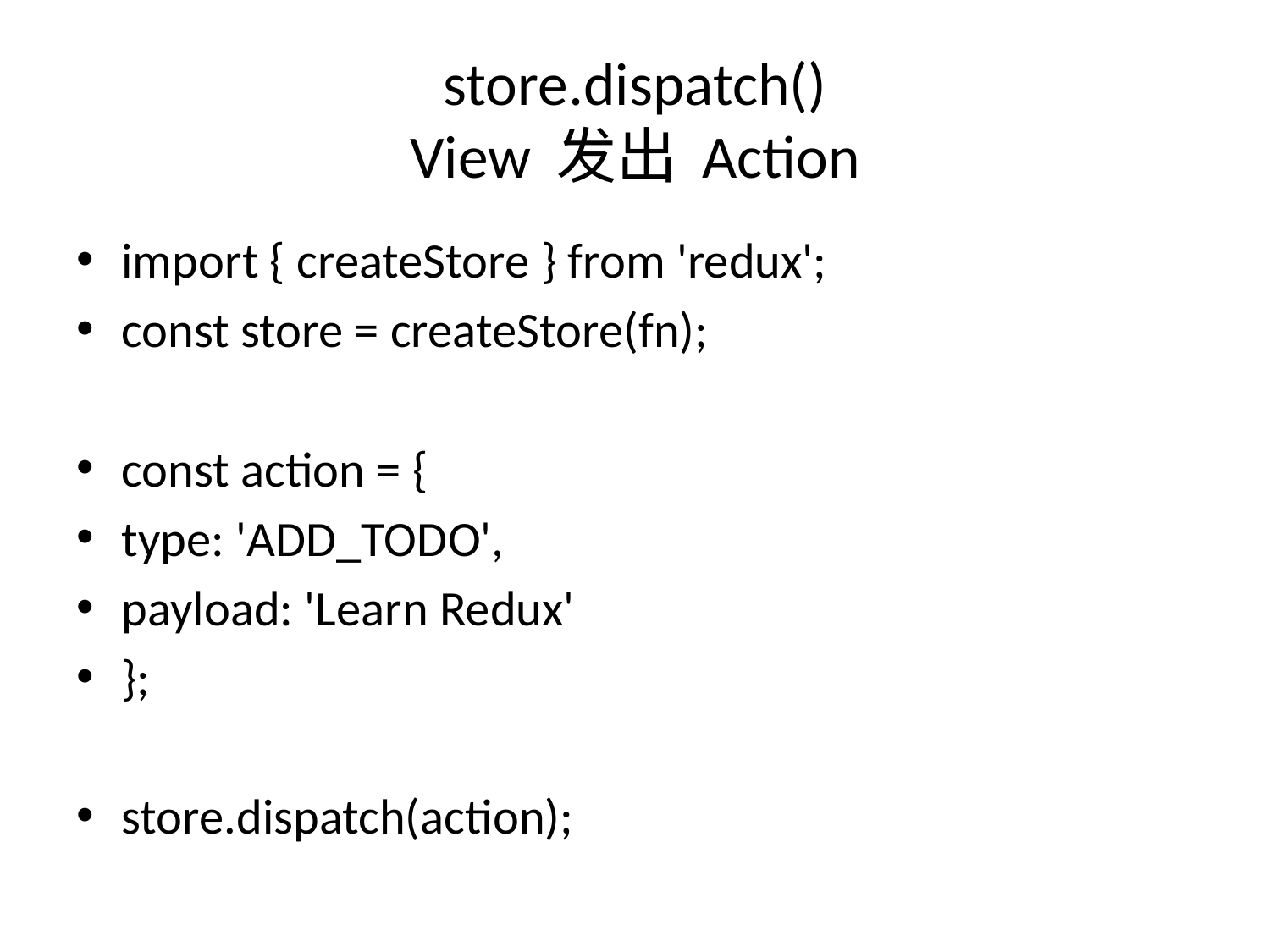

# store.dispatch() View 发出 Action
import { createStore } from 'redux';
const store = createStore(fn);

const action = {
type: 'ADD_TODO',
payload: 'Learn Redux'
};

store.dispatch(action);